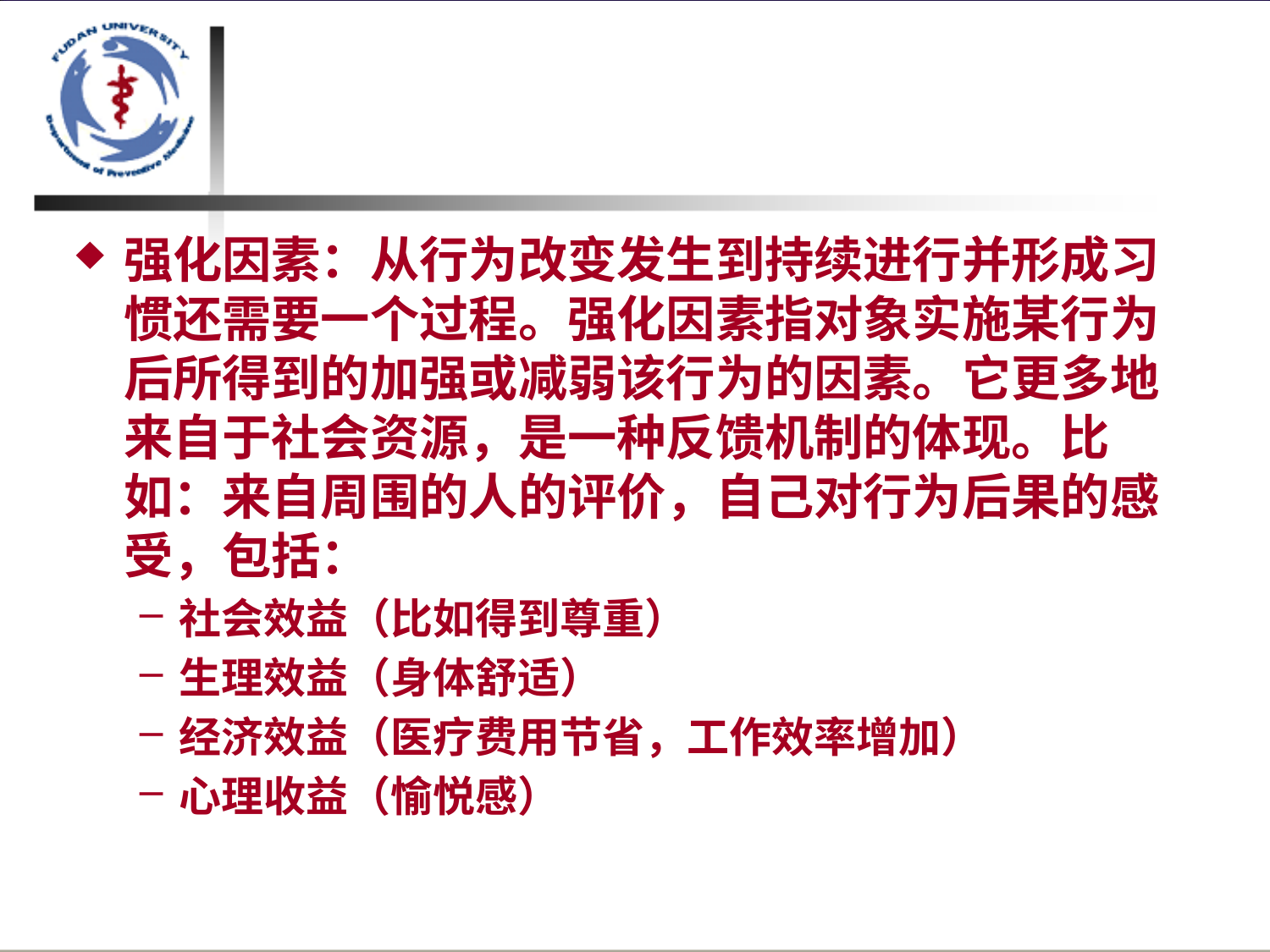

#
强化因素：从行为改变发生到持续进行并形成习惯还需要一个过程。强化因素指对象实施某行为后所得到的加强或减弱该行为的因素。它更多地来自于社会资源，是一种反馈机制的体现。比如：来自周围的人的评价，自己对行为后果的感受，包括：
社会效益（比如得到尊重）
生理效益（身体舒适）
经济效益（医疗费用节省，工作效率增加）
心理收益（愉悦感）